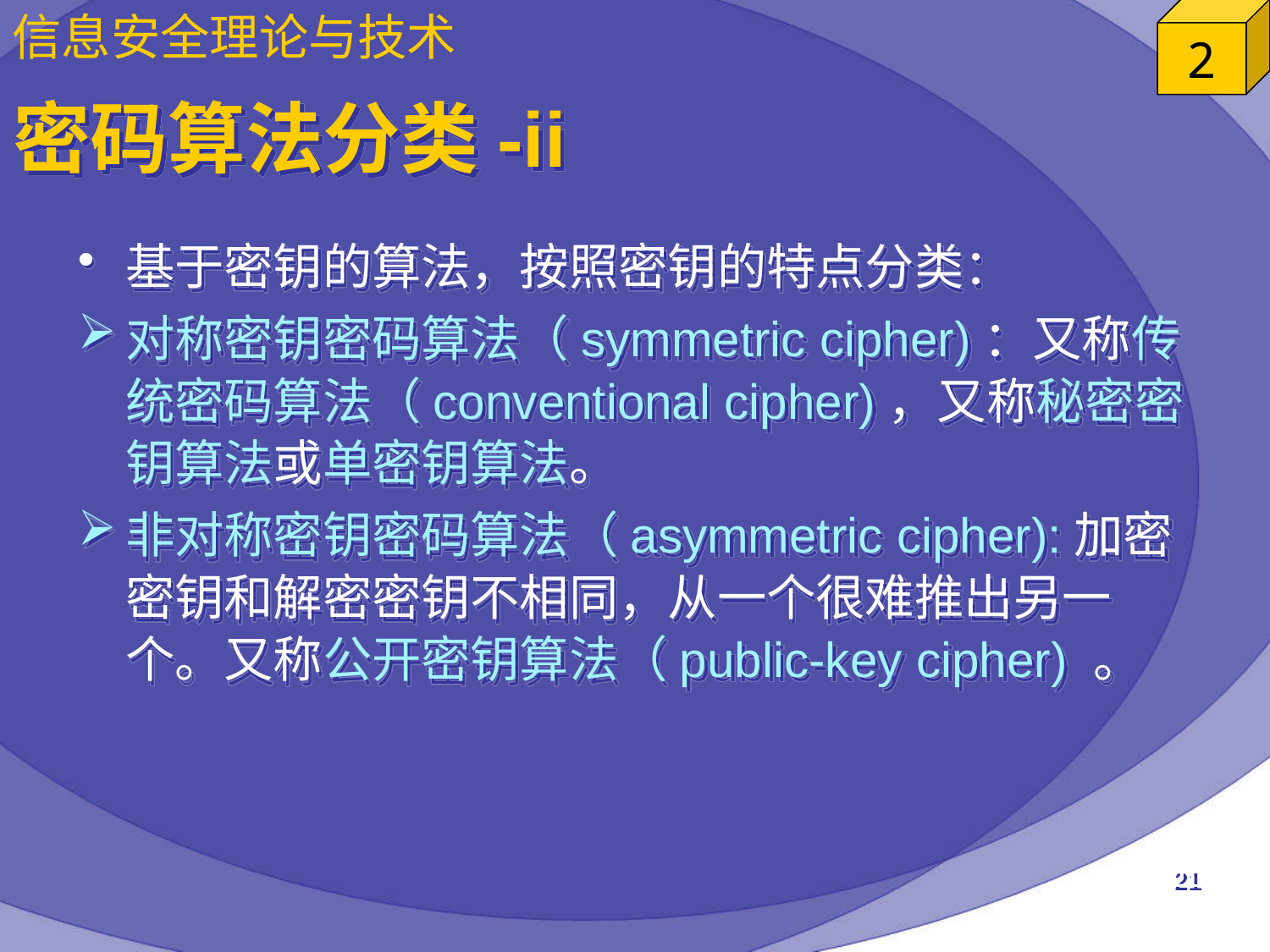

# 密码算法分类-ii
基于密钥的算法，按照密钥的特点分类：
对称密钥密码算法（symmetric cipher)：又称传统密码算法（conventional cipher)，又称秘密密钥算法或单密钥算法。
非对称密钥密码算法（asymmetric cipher):加密密钥和解密密钥不相同，从一个很难推出另一个。又称公开密钥算法（public-key cipher) 。
21